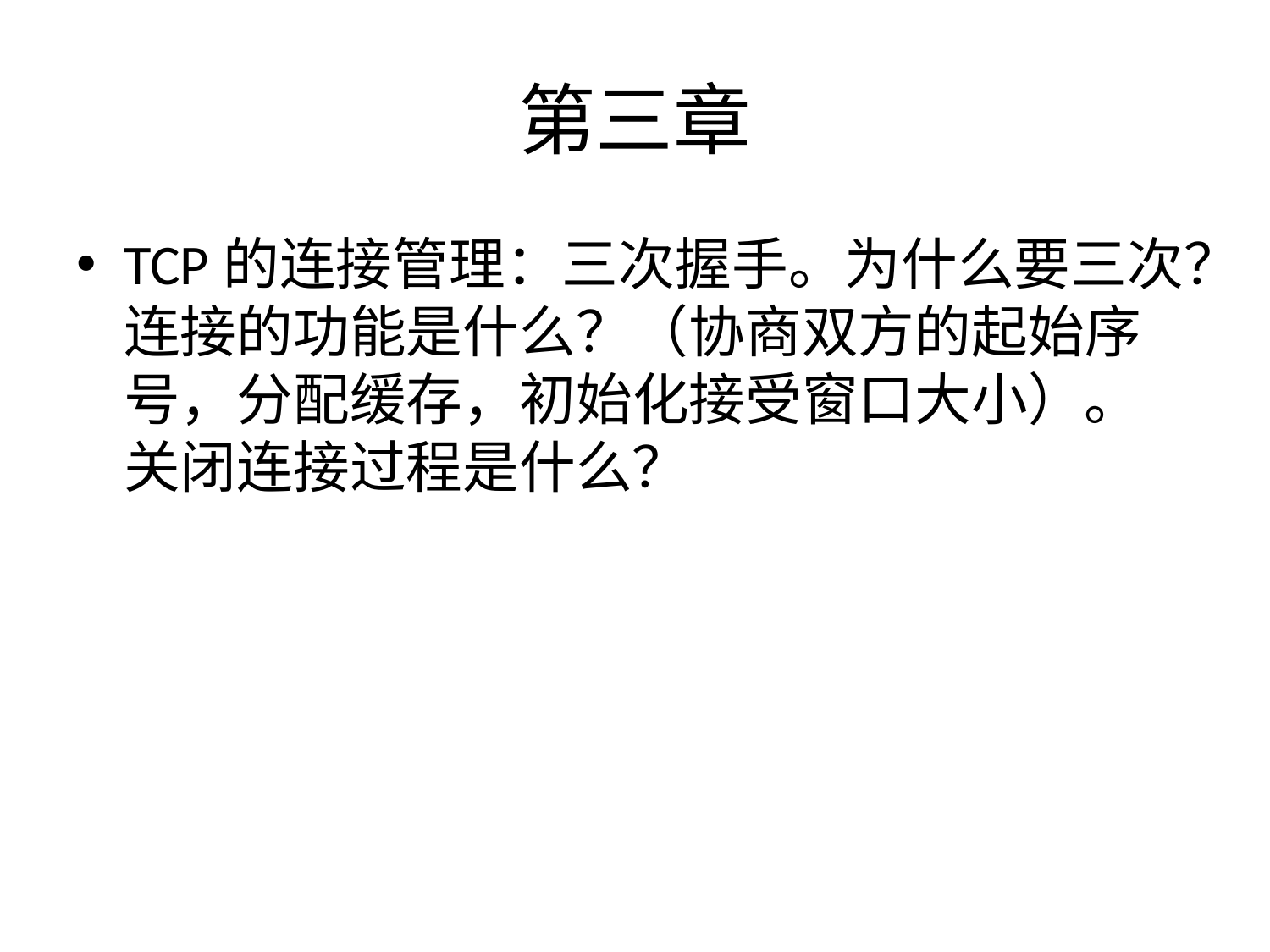

# 第三章
TCP的连接管理：三次握手。为什么要三次？连接的功能是什么？（协商双方的起始序号，分配缓存，初始化接受窗口大小）。关闭连接过程是什么？